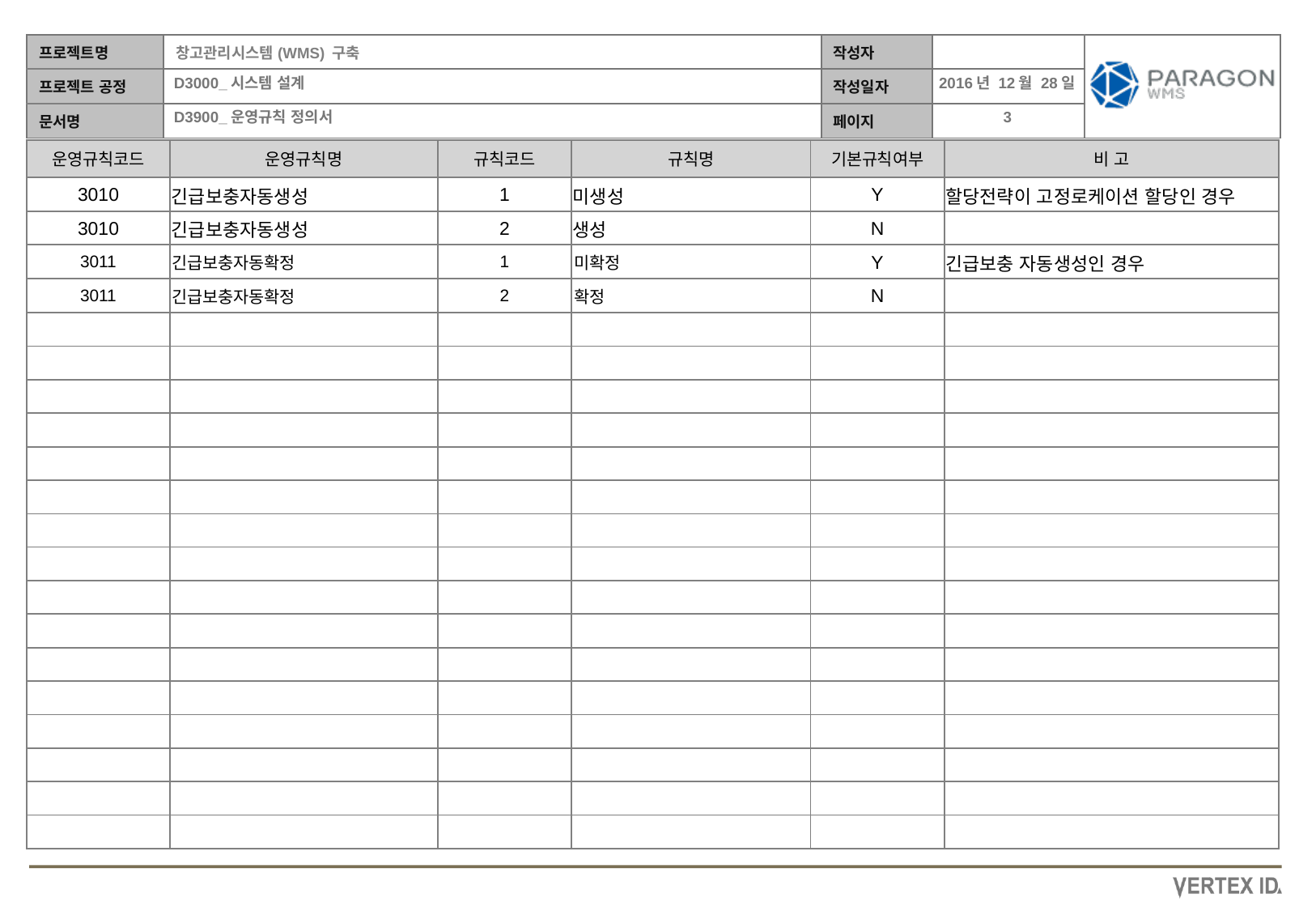

2016년 12월 28일
| 운영규칙코드 | 운영규칙명 | 규칙코드 | 규칙명 | 기본규칙여부 | 비 고 |
| --- | --- | --- | --- | --- | --- |
| 3010 | 긴급보충자동생성 | 1 | 미생성 | Y | 할당전략이 고정로케이션 할당인 경우 |
| --- | --- | --- | --- | --- | --- |
| 3010 | 긴급보충자동생성 | 2 | 생성 | N |  |
| 3011 | 긴급보충자동확정 | 1 | 미확정 | Y | 긴급보충 자동생성인 경우 |
| 3011 | 긴급보충자동확정 | 2 | 확정 | N |  |
|  |  |  |  |  |  |
|  |  |  |  |  |  |
|  |  |  |  |  |  |
|  |  |  |  |  |  |
|  |  |  |  |  |  |
|  |  |  |  |  |  |
|  |  |  |  |  |  |
|  |  |  |  |  |  |
|  |  |  |  |  |  |
|  |  |  |  |  |  |
|  |  |  |  |  |  |
|  |  |  |  |  |  |
|  |  |  |  |  |  |
|  |  |  |  |  |  |
|  |  |  |  |  |  |
|  |  |  |  |  |  |